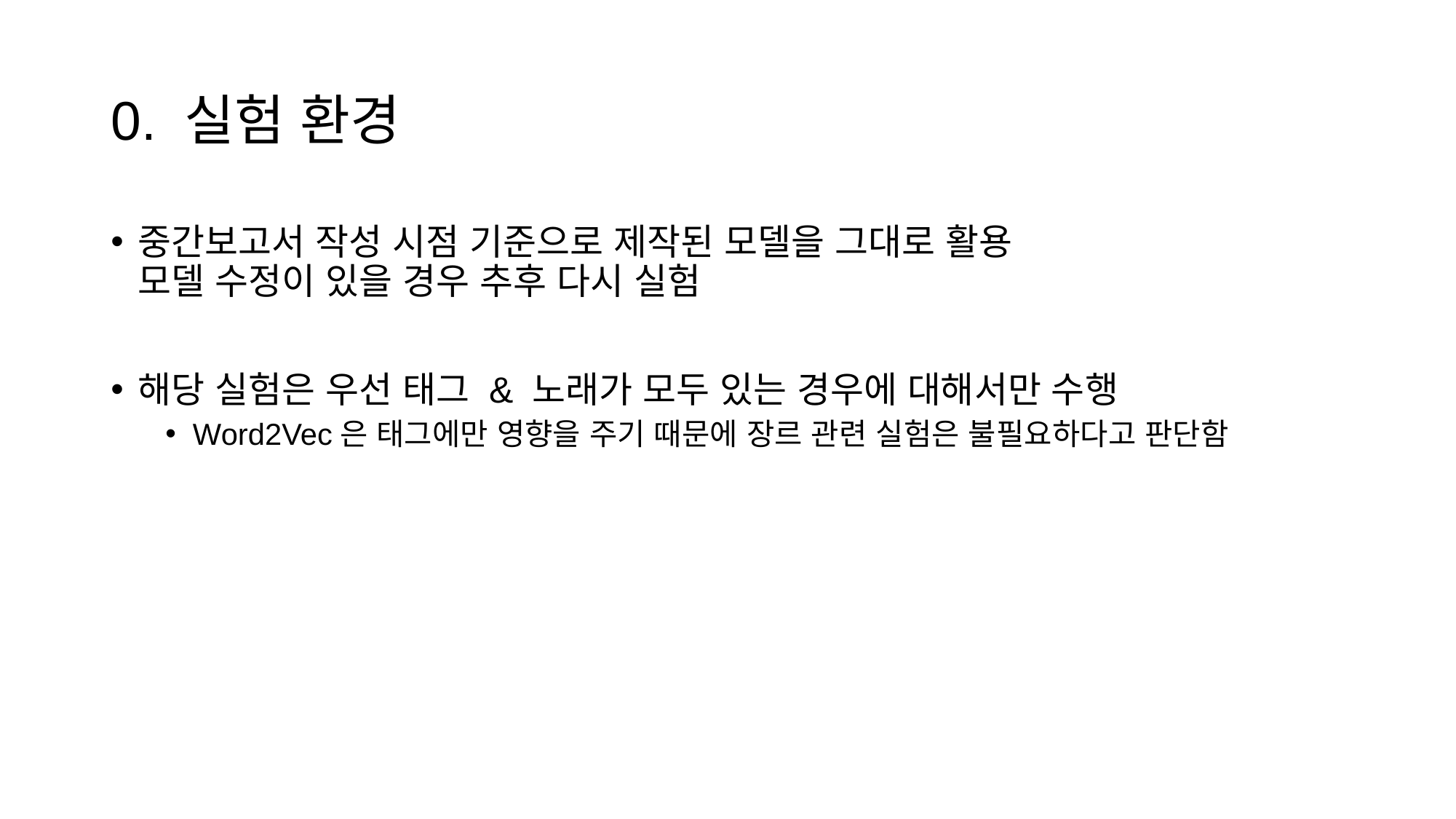

# 0. 실험 환경
중간보고서 작성 시점 기준으로 제작된 모델을 그대로 활용
모델 수정이 있을 경우 추후 다시 실험

해당 실험은 우선 태그 & 노래가 모두 있는 경우에 대해서만 수행
Word2Vec은 태그에만 영향을 주기 때문에 장르 관련 실험은 불필요하다고 판단함